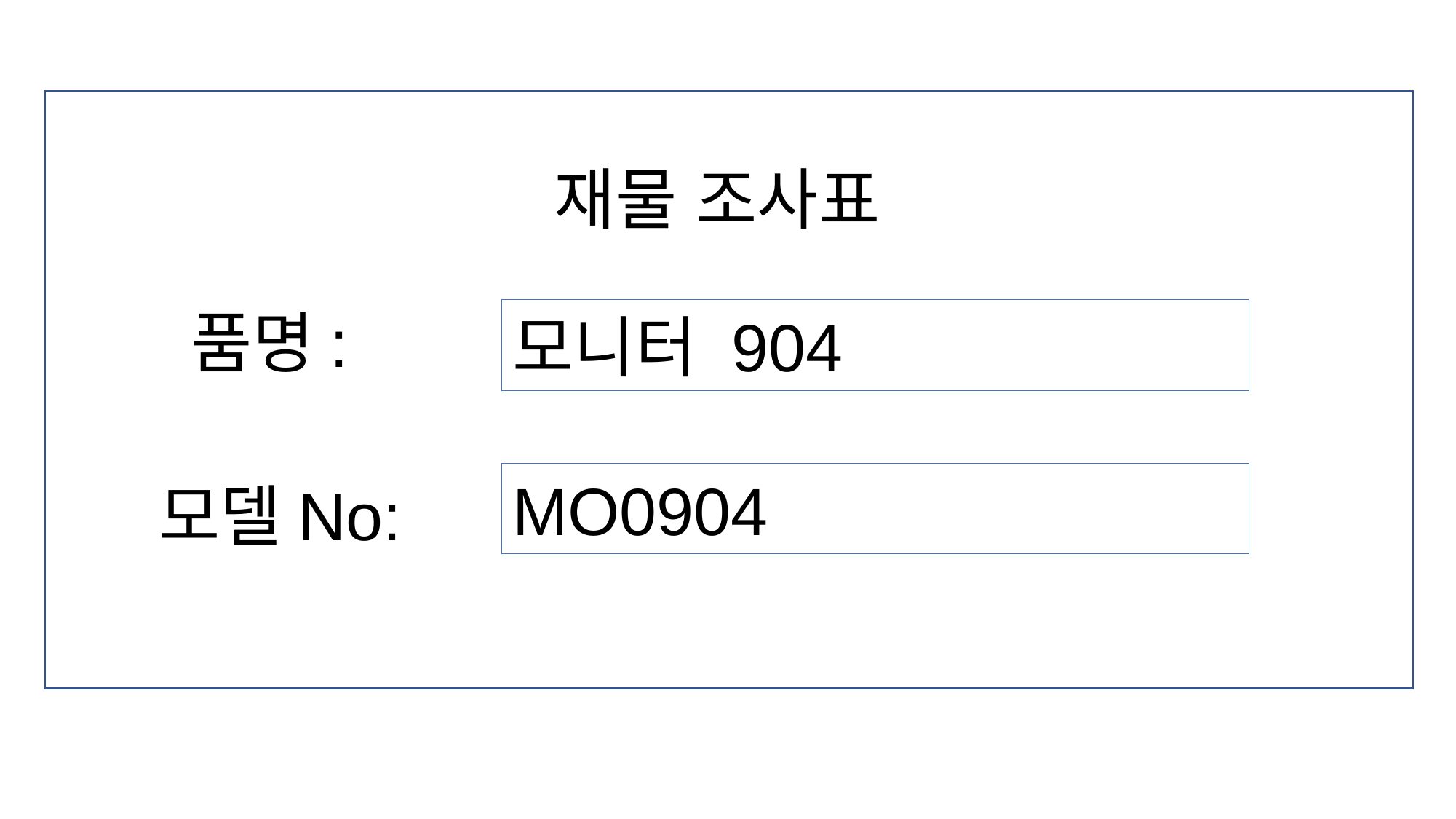

재물 조사표
품명:
모니터 904
MO0904
모델No: